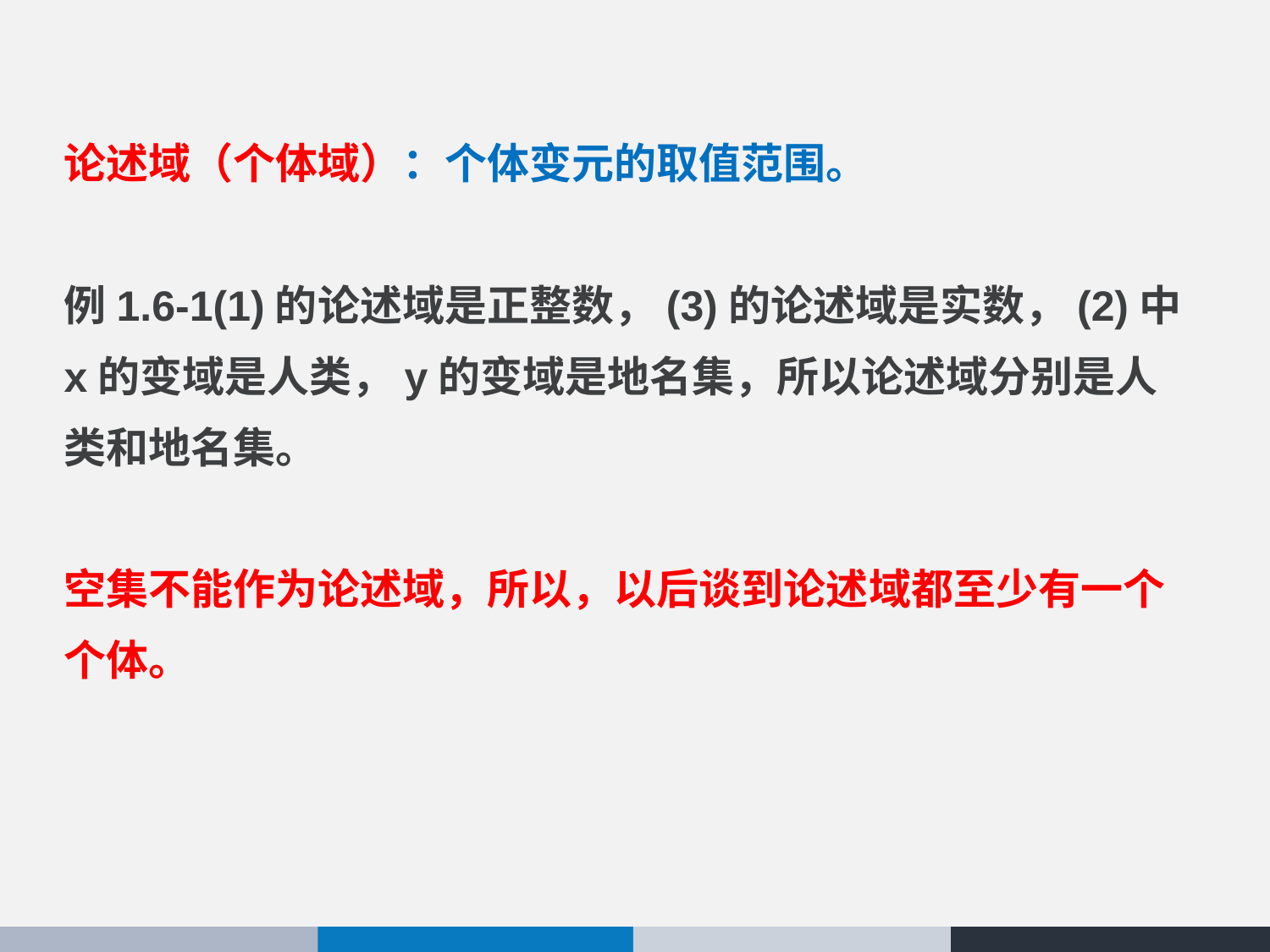

# 论述域（个体域）：个体变元的取值范围。 例1.6-1(1)的论述域是正整数，(3)的论述域是实数，(2)中x的变域是人类，y的变域是地名集，所以论述域分别是人类和地名集。 空集不能作为论述域，所以，以后谈到论述域都至少有一个个体。